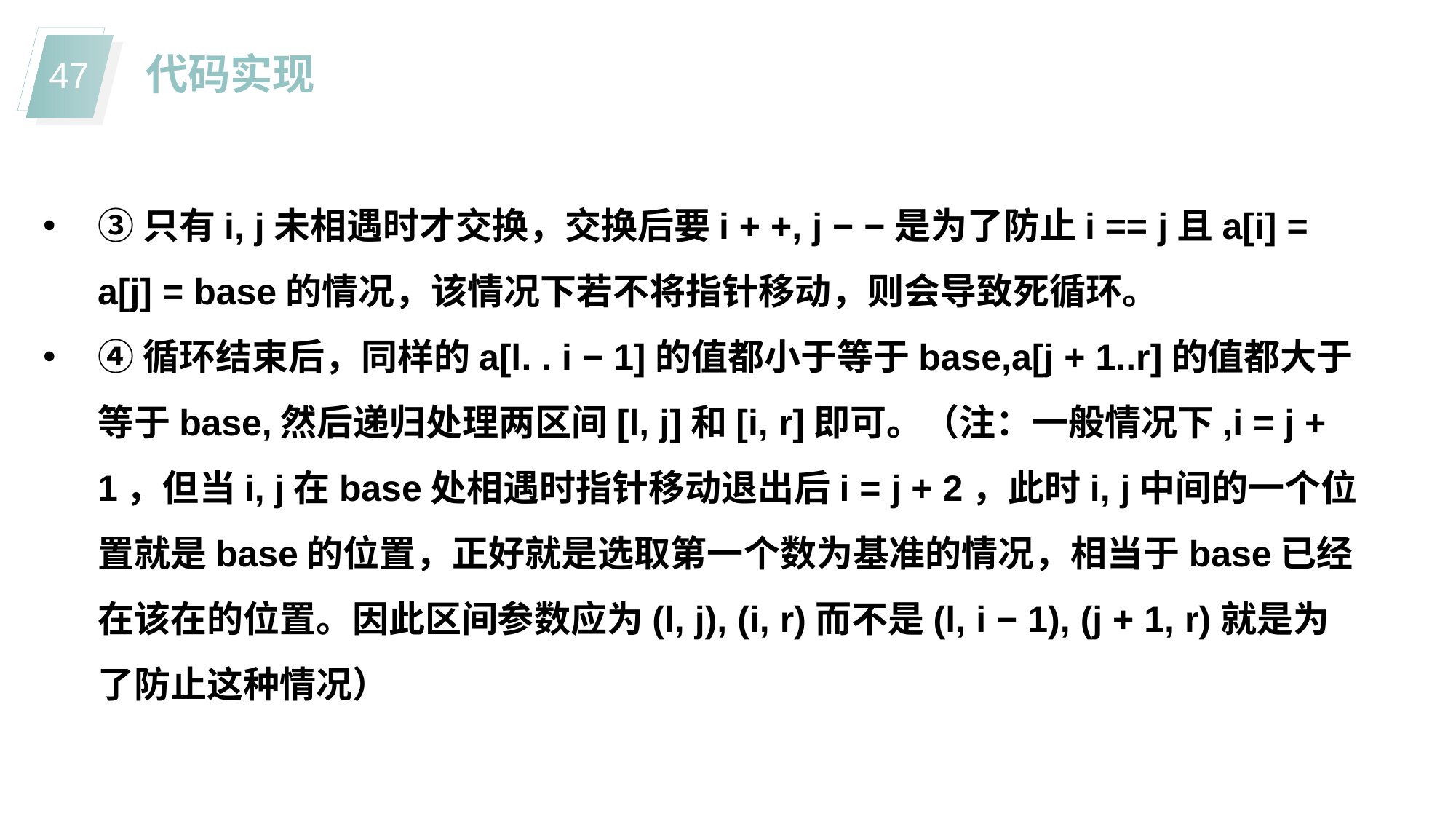

代码实现
③只有i, j未相遇时才交换，交换后要i + +, j − −是为了防止i == j且a[i] = a[j] = base的情况，该情况下若不将指针移动，则会导致死循环。
④循环结束后，同样的a[l. . i − 1]的值都小于等于base,a[j + 1..r]的值都大于等于base,然后递归处理两区间[l, j]和[i, r]即可。（注：一般情况下,i = j + 1，但当i, j在base处相遇时指针移动退出后i = j + 2，此时i, j中间的一个位置就是base的位置，正好就是选取第一个数为基准的情况，相当于base已经在该在的位置。因此区间参数应为(l, j), (i, r)而不是(l, i − 1), (j + 1, r)就是为了防止这种情况）